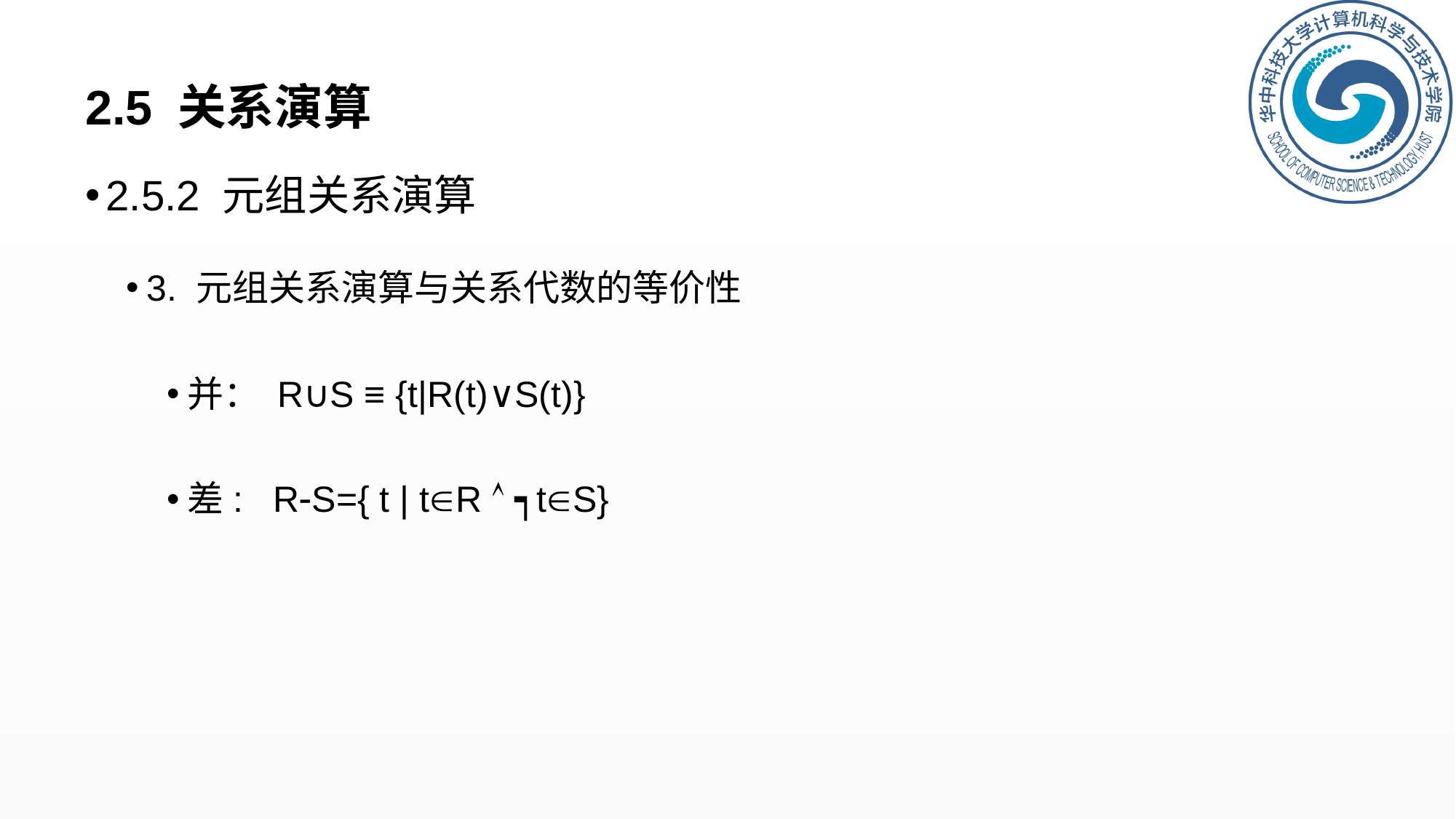

# 2.5 关系演算
2.5.2 元组关系演算

3. 元组关系演算与关系代数的等价性

并： R∪S ≡ {t|R(t)∨S(t)}

差:   R−S={ t | t∈R ∧ ┑t∈S}